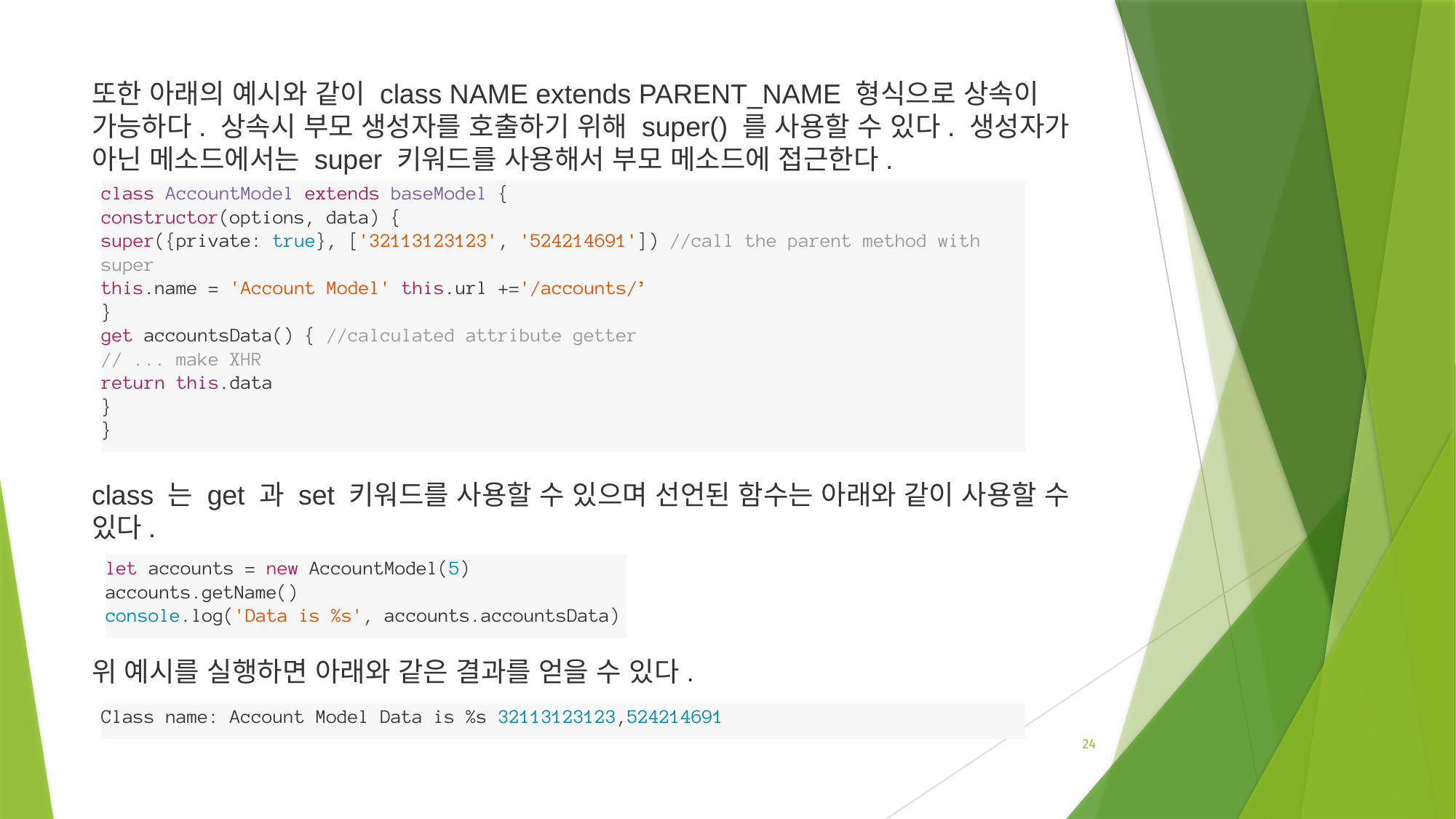

또한 아래의 예시와 같이 class NAME extends PARENT_NAME 형식으로 상속이 가능하다. 상속시 부모 생성자를 호출하기 위해 super() 를 사용할 수 있다. 생성자가 아닌 메소드에서는 super 키워드를 사용해서 부모 메소드에 접근한다.

class 는 get 과 set 키워드를 사용할 수 있으며 선언된 함수는 아래와 같이 사용할 수 있다.

위 예시를 실행하면 아래와 같은 결과를 얻을 수 있다.

class AccountModel extends baseModel {
constructor(options, data) {
super({private: true}, ['32113123123', '524214691']) //call the parent method with super
this.name = 'Account Model' this.url +='/accounts/’
}
get accountsData() { //calculated attribute getter
// ... make XHR
return this.data
}
}
let accounts = new AccountModel(5)
accounts.getName()
console.log('Data is %s', accounts.accountsData)
Class name: Account Model Data is %s 32113123123,524214691
24